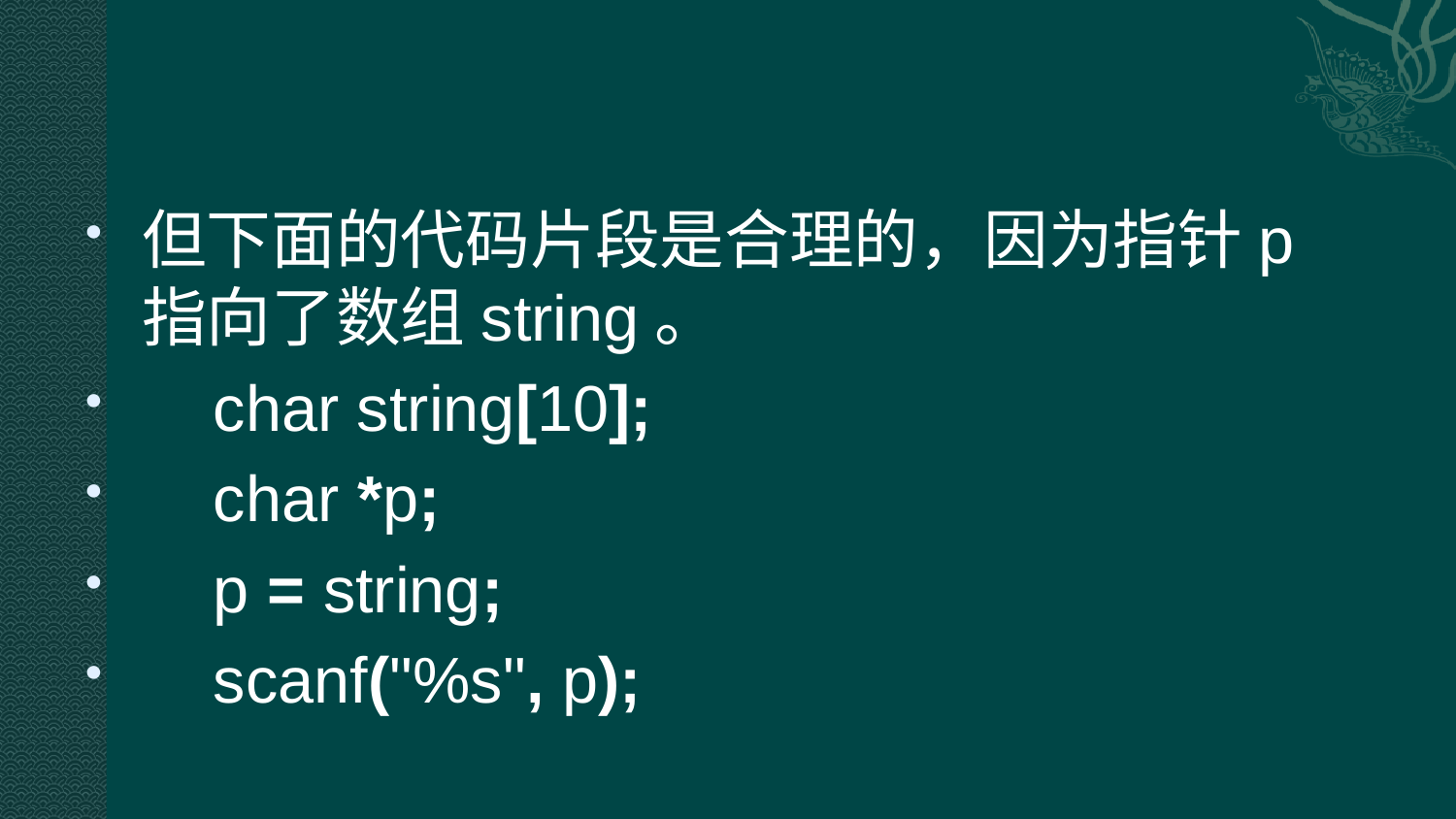

#
但下面的代码片段是合理的，因为指针p指向了数组string。
    char string[10];
    char *p;
    p = string;
    scanf("%s", p);